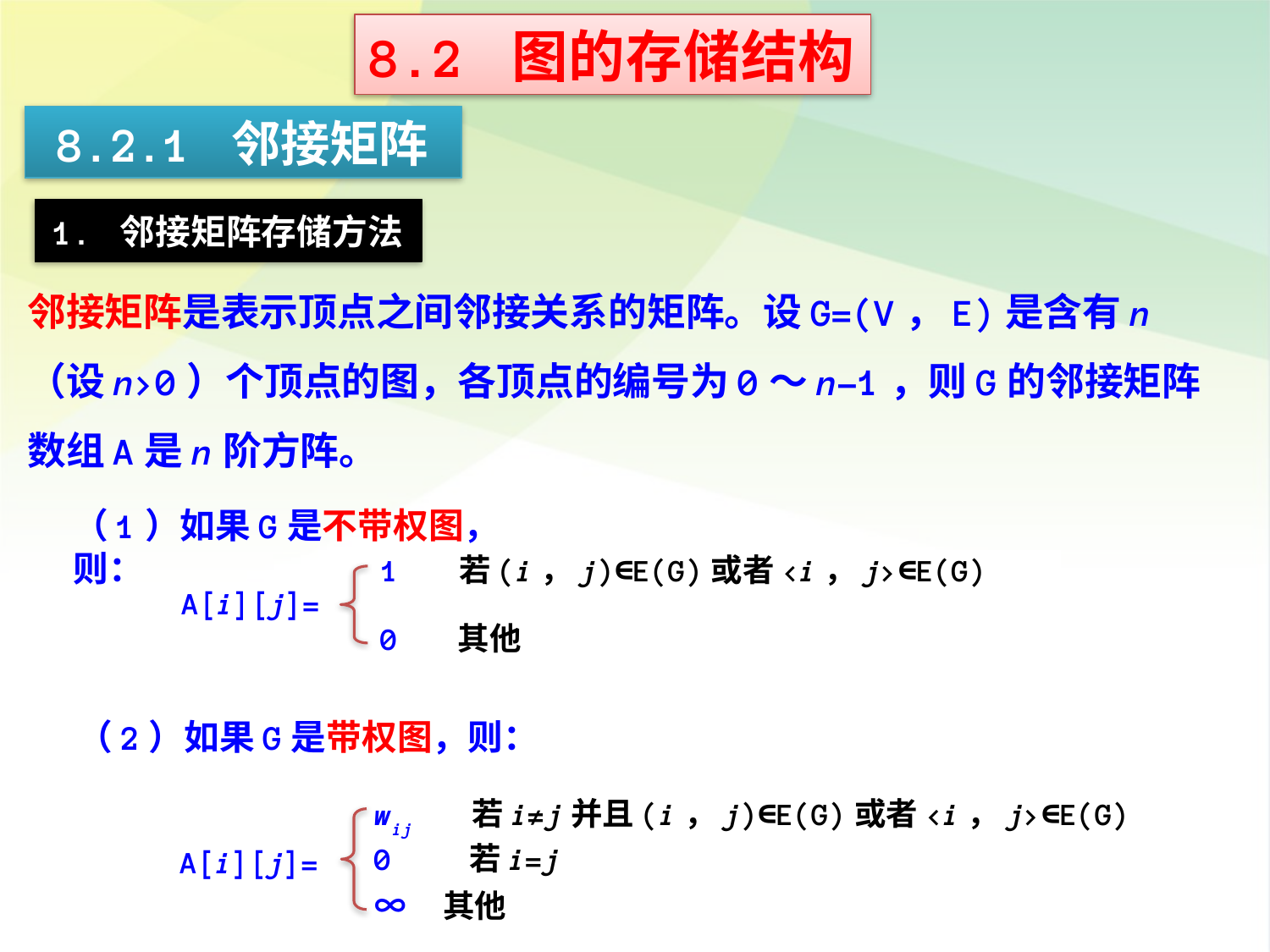

8.2 图的存储结构
8.2.1 邻接矩阵
1. 邻接矩阵存储方法
邻接矩阵是表示顶点之间邻接关系的矩阵。设G=(V，E)是含有n（设n>0）个顶点的图，各顶点的编号为0～n-1，则G的邻接矩阵数组A是n阶方阵。

（1）如果G是不带权图，则：
1   若(i，j)∈E(G)或者<i，j>∈E(G)

A[i][j]=
0   其他
（2）如果G是带权图，则：
wij   若i≠j并且(i，j)∈E(G)或者<i，j>∈E(G)

0    若i=j
A[i][j]=
∞    其他